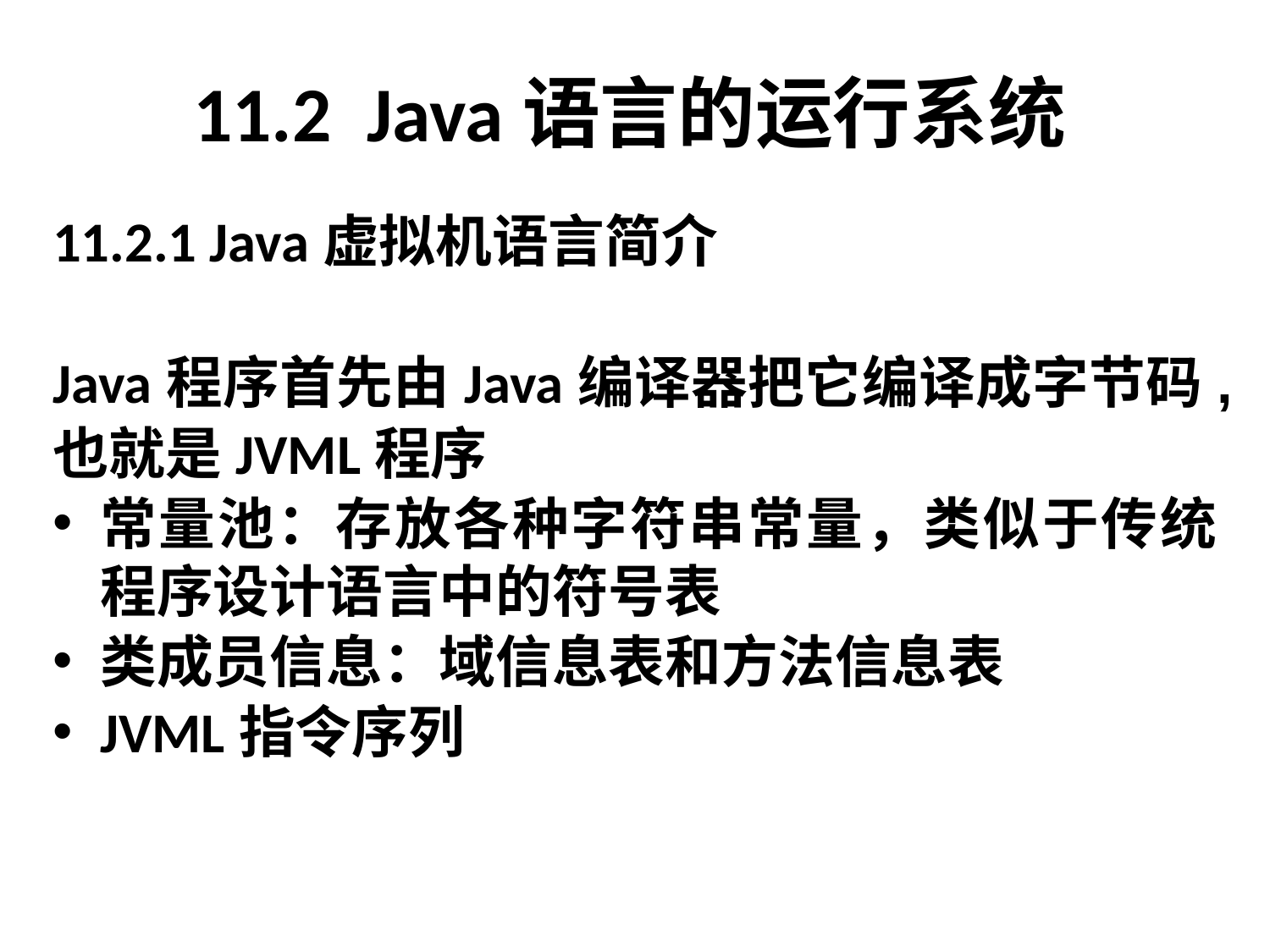

# 11.2  Java语言的运行系统
11.2.1 Java虚拟机语言简介

Java程序首先由Java编译器把它编译成字节码,
也就是JVML程序
常量池：存放各种字符串常量，类似于传统程序设计语言中的符号表
类成员信息：域信息表和方法信息表
JVML指令序列